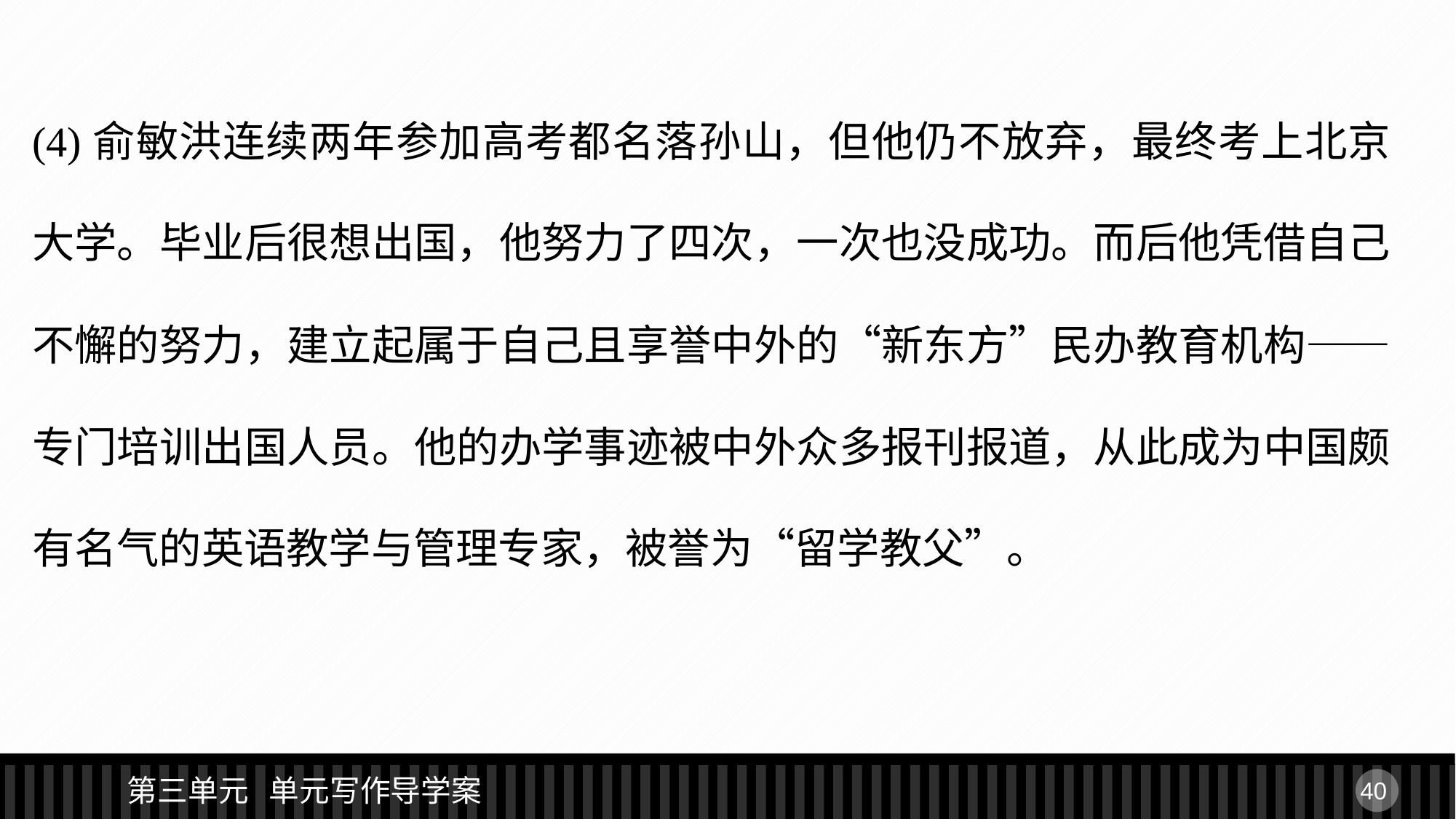

(4)俞敏洪连续两年参加高考都名落孙山，但他仍不放弃，最终考上北京大学。毕业后很想出国，他努力了四次，一次也没成功。而后他凭借自己不懈的努力，建立起属于自己且享誉中外的“新东方”民办教育机构——专门培训出国人员。他的办学事迹被中外众多报刊报道，从此成为中国颇有名气的英语教学与管理专家，被誉为“留学教父”。